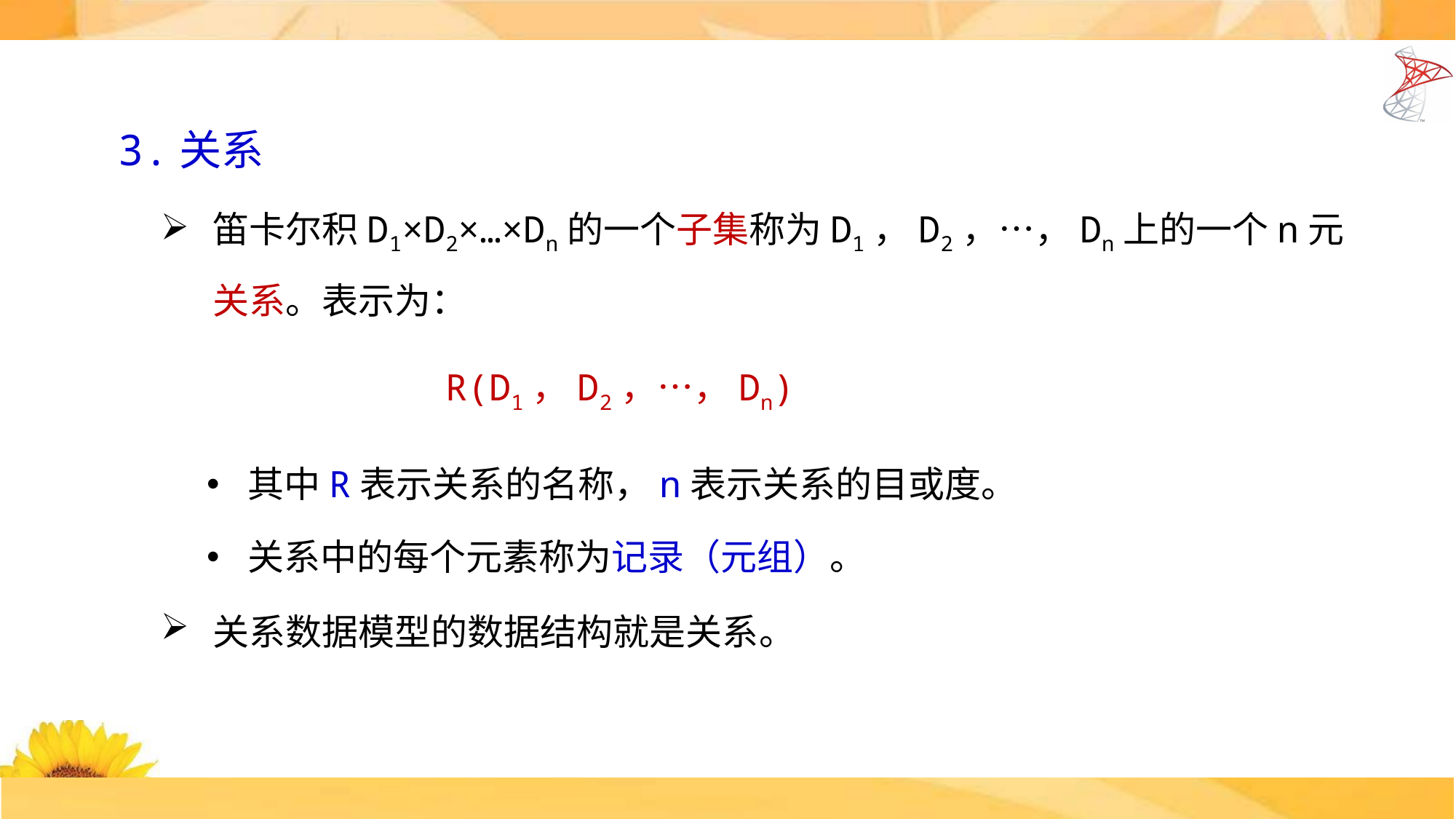

3.关系
笛卡尔积D1×D2×…×Dn的一个子集称为D1，D2，…，Dn上的一个n元关系。表示为：
               R(D1，D2，…，Dn)
其中R表示关系的名称，n表示关系的目或度。
关系中的每个元素称为记录（元组）。
关系数据模型的数据结构就是关系。